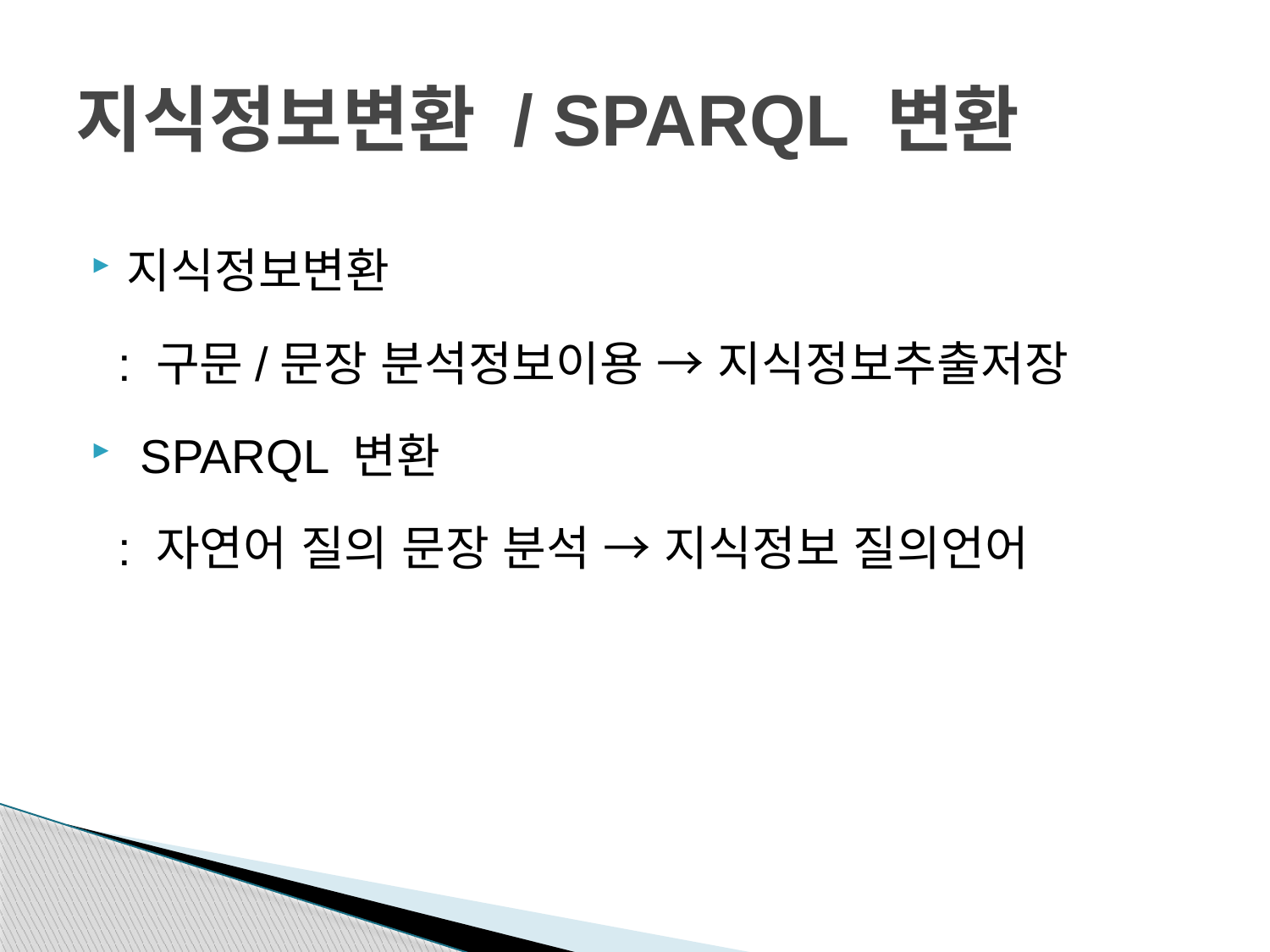

# 지식정보변환 / SPARQL 변환
지식정보변환
  : 구문/문장 분석정보이용 → 지식정보추출저장
 SPARQL 변환
  : 자연어 질의 문장 분석 → 지식정보 질의언어